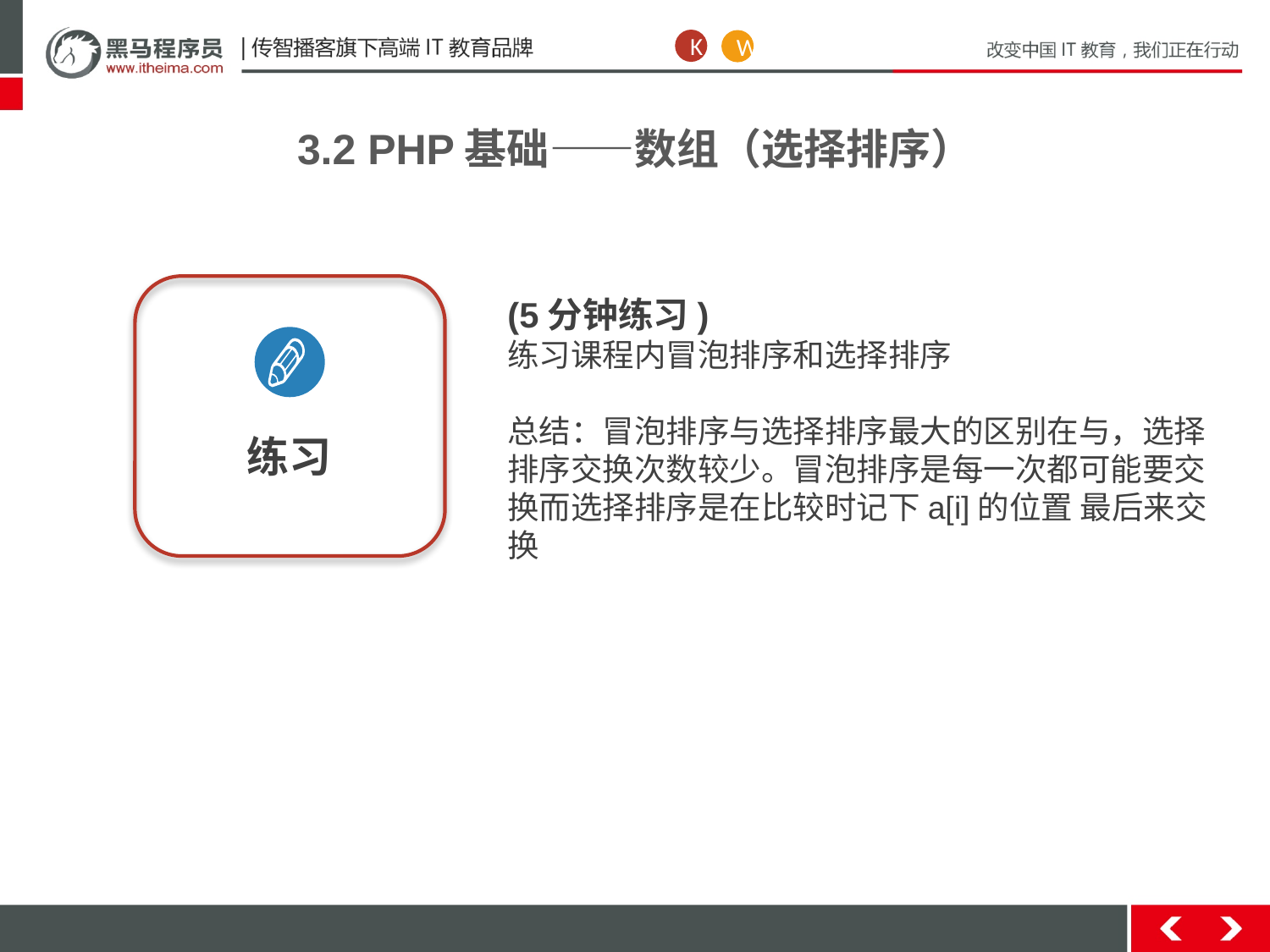

K
W
3.2 PHP基础——数组（选择排序）

练习
(5分钟练习)
练习课程内冒泡排序和选择排序

总结：冒泡排序与选择排序最大的区别在与，选择排序交换次数较少。冒泡排序是每一次都可能要交换而选择排序是在比较时记下a[i]的位置 最后来交换